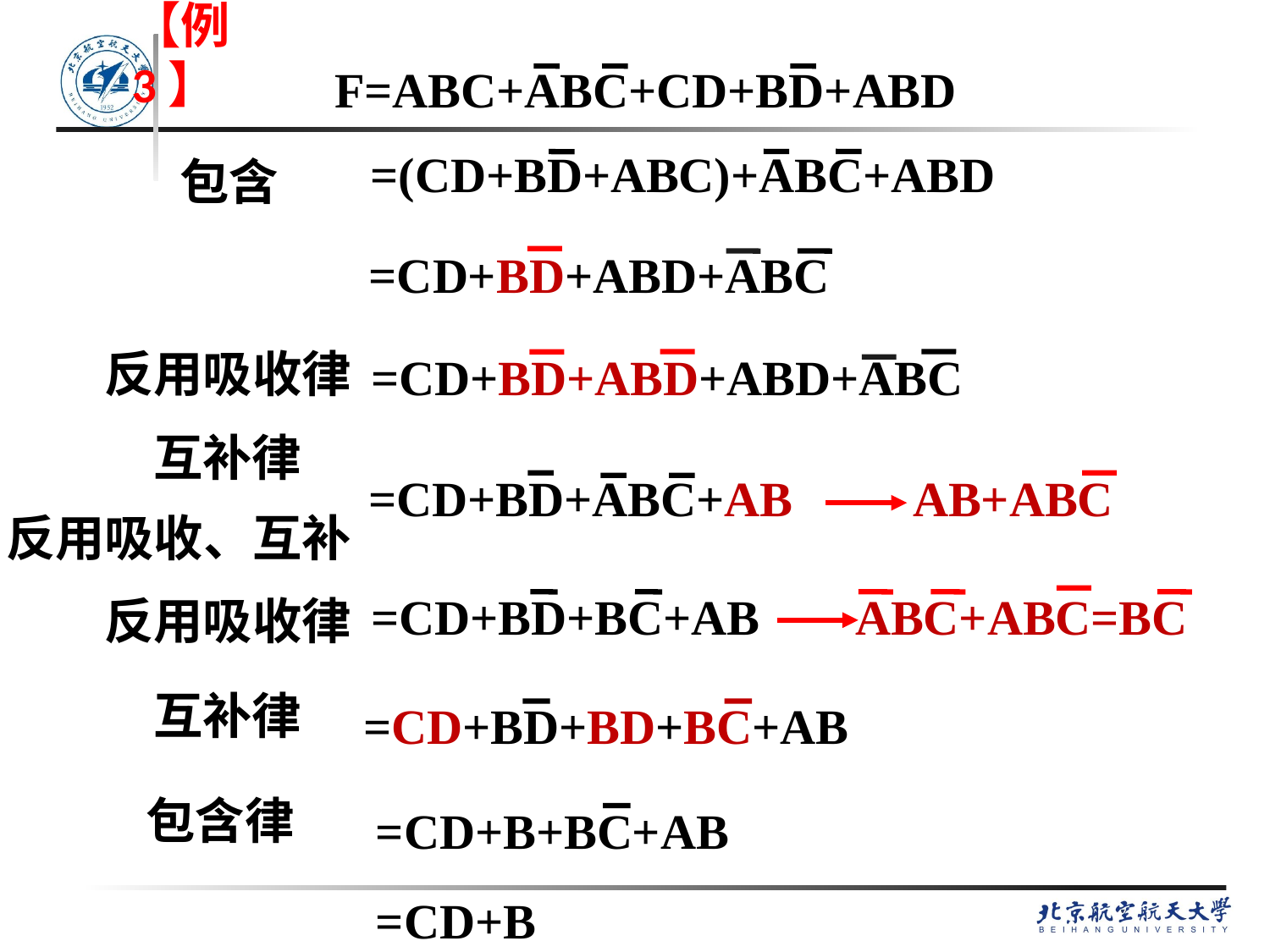

F=ABC+ABC+CD+BD+ABD

# 【例3】
=(CD+BD+ABC)+ABC+ABD

包含
=CD+BD+ABD+ABC

反用吸收律
=CD+BD+ABD+ABD+ABC

互补律
=CD+BD+ABC+AB          AB+ABC

反用吸收、互补
=CD+BD+BC+AB        ABC+ABC=BC

反用吸收律

互补律
=CD+BD+BD+BC+AB

包含律
=CD+B+BC+AB

=CD+B